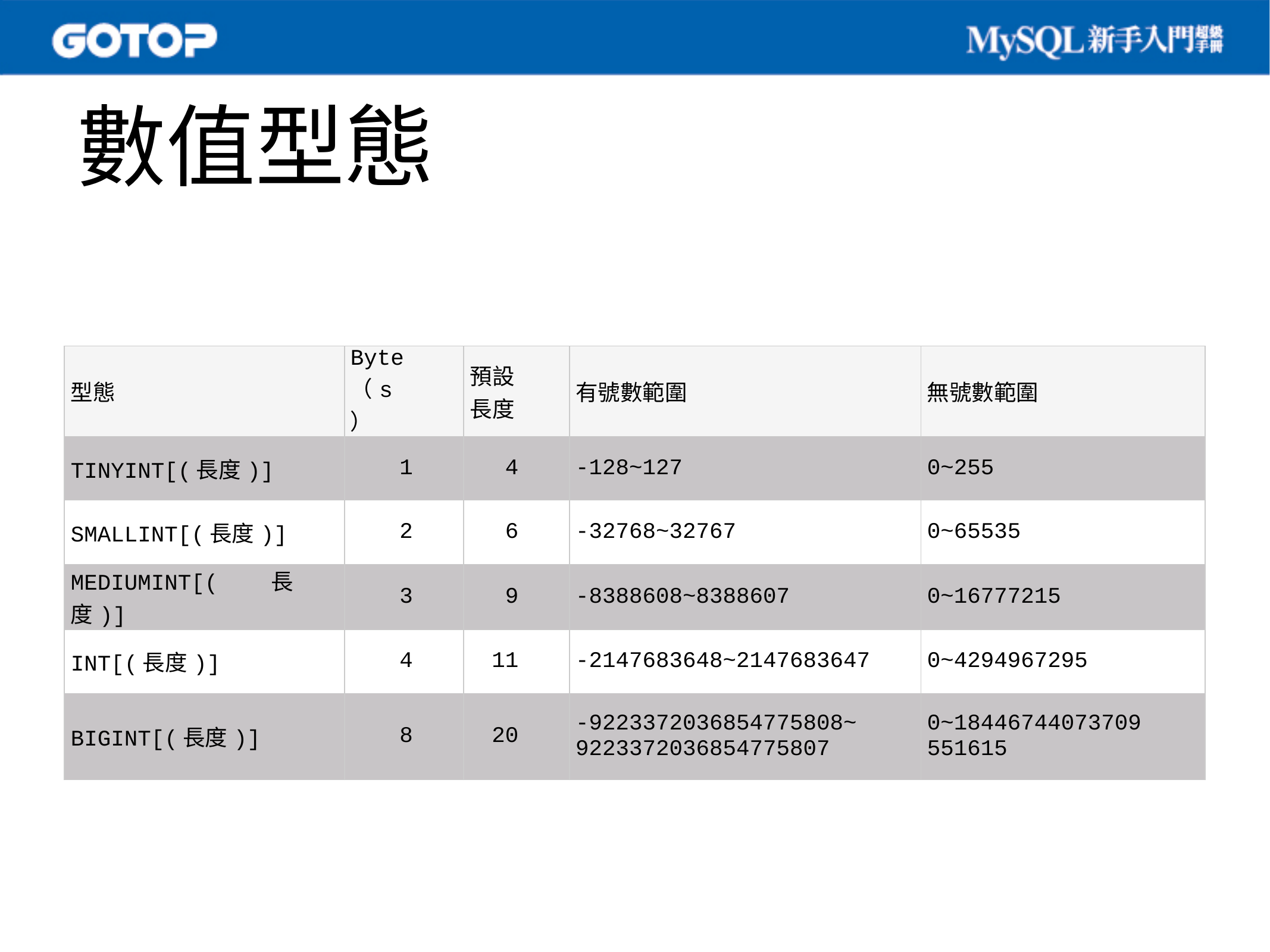

# 數值型態
| 型態 | Byte（s） | 預設長度 | 有號數範圍 | 無號數範圍 |
| --- | --- | --- | --- | --- |
| TINYINT[(長度)] | 1 | 4 | -128~127 | 0~255 |
| SMALLINT[(長度)] | 2 | 6 | -32768~32767 | 0~65535 |
| MEDIUMINT[(長度)] | 3 | 9 | -8388608~8388607 | 0~16777215 |
| INT[(長度)] | 4 | 11 | -2147683648~2147683647 | 0~4294967295 |
| BIGINT[(長度)] | 8 | 20 | -9223372036854775808~ 9223372036854775807 | 0~18446744073709551615 |